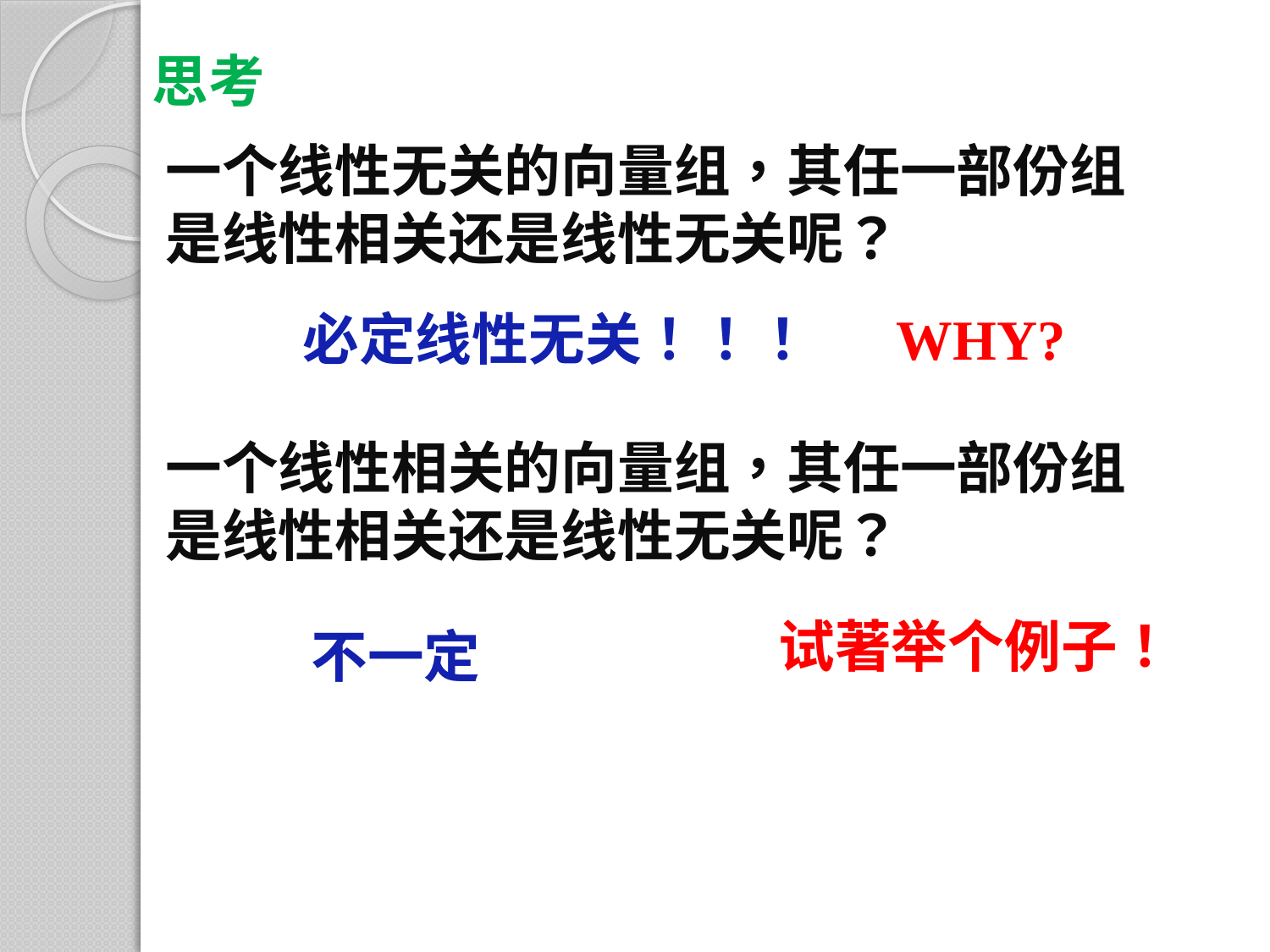

思考
一个线性无关的向量组，其任一部份组
是线性相关还是线性无关呢？
必定线性无关！！！
WHY?
一个线性相关的向量组，其任一部份组
是线性相关还是线性无关呢？
试著举个例子！
不一定